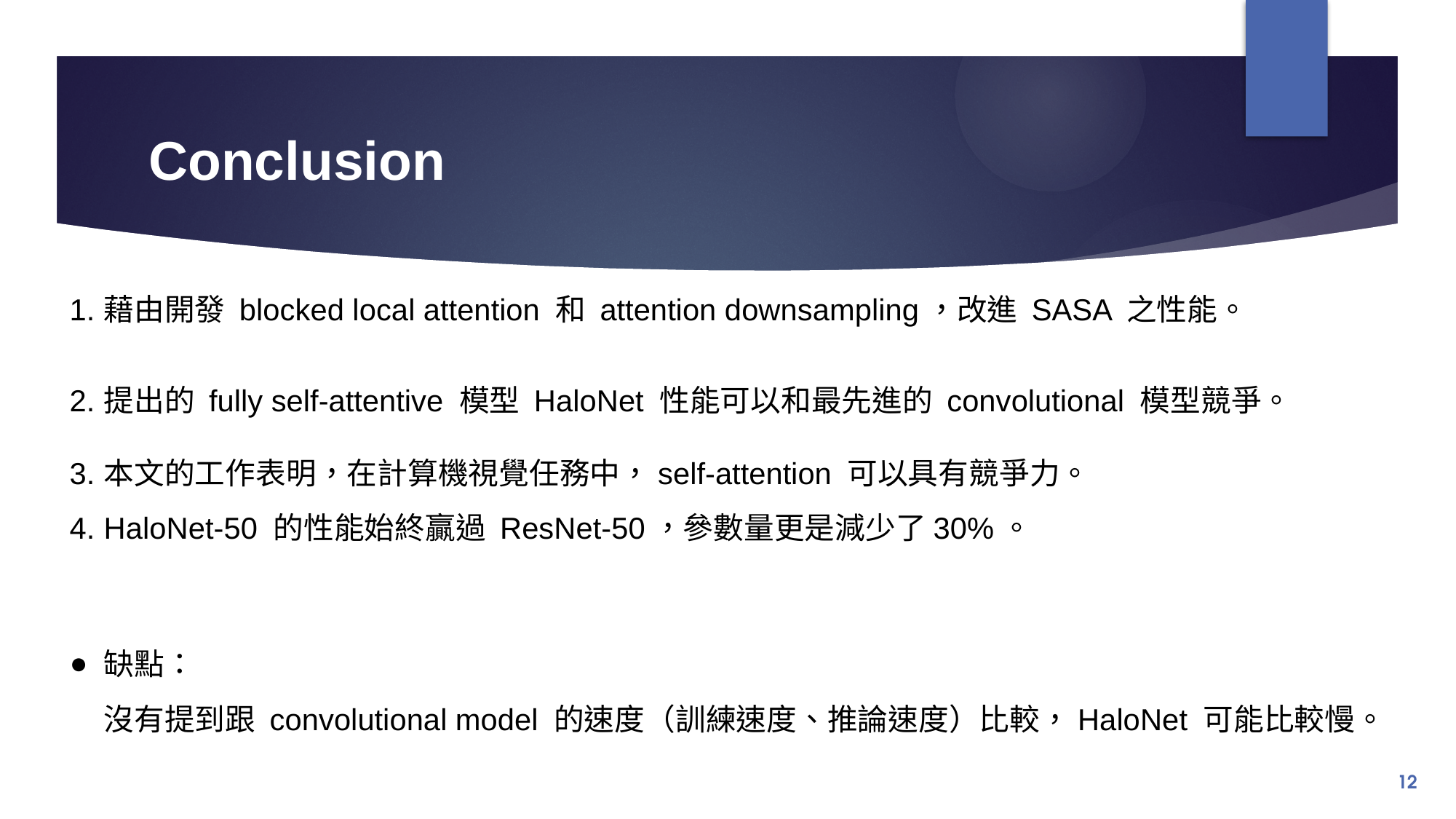

# Conclusion
藉由開發 blocked local attention 和 attention downsampling，改進 SASA 之性能。
提出的 fully self-attentive 模型 HaloNet 性能可以和最先進的 convolutional 模型競爭。
本文的工作表明，在計算機視覺任務中，self-attention 可以具有競爭力。
HaloNet-50 的性能始終贏過 ResNet-50，參數量更是減少了30%。

缺點：
沒有提到跟 convolutional model 的速度（訓練速度、推論速度）比較，HaloNet 可能比較慢。
12